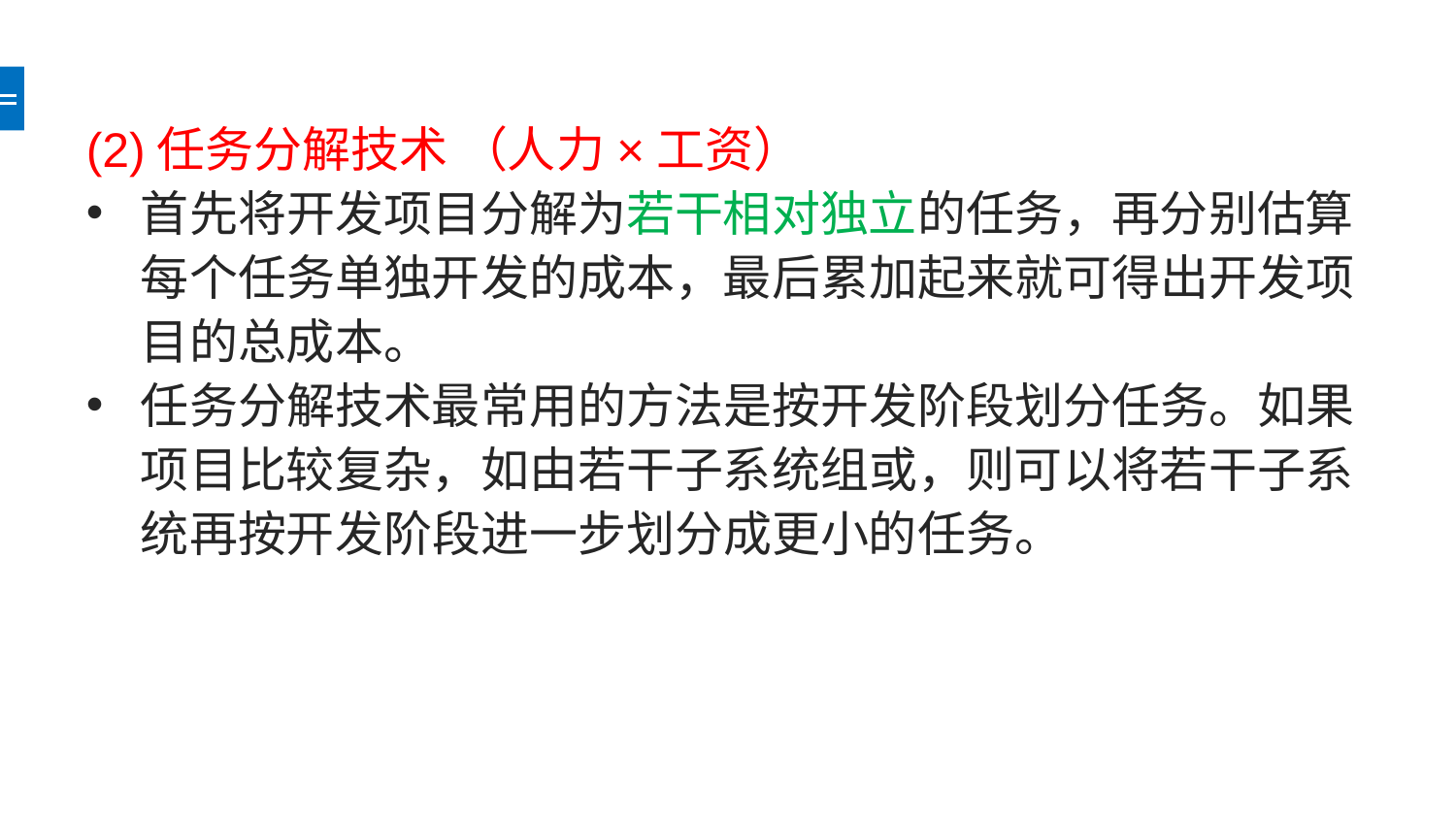

(2)任务分解技术 （人力×工资）
首先将开发项目分解为若干相对独立的任务，再分别估算每个任务单独开发的成本，最后累加起来就可得出开发项目的总成本。
任务分解技术最常用的方法是按开发阶段划分任务。如果项目比较复杂，如由若干子系统组或，则可以将若干子系统再按开发阶段进一步划分成更小的任务。